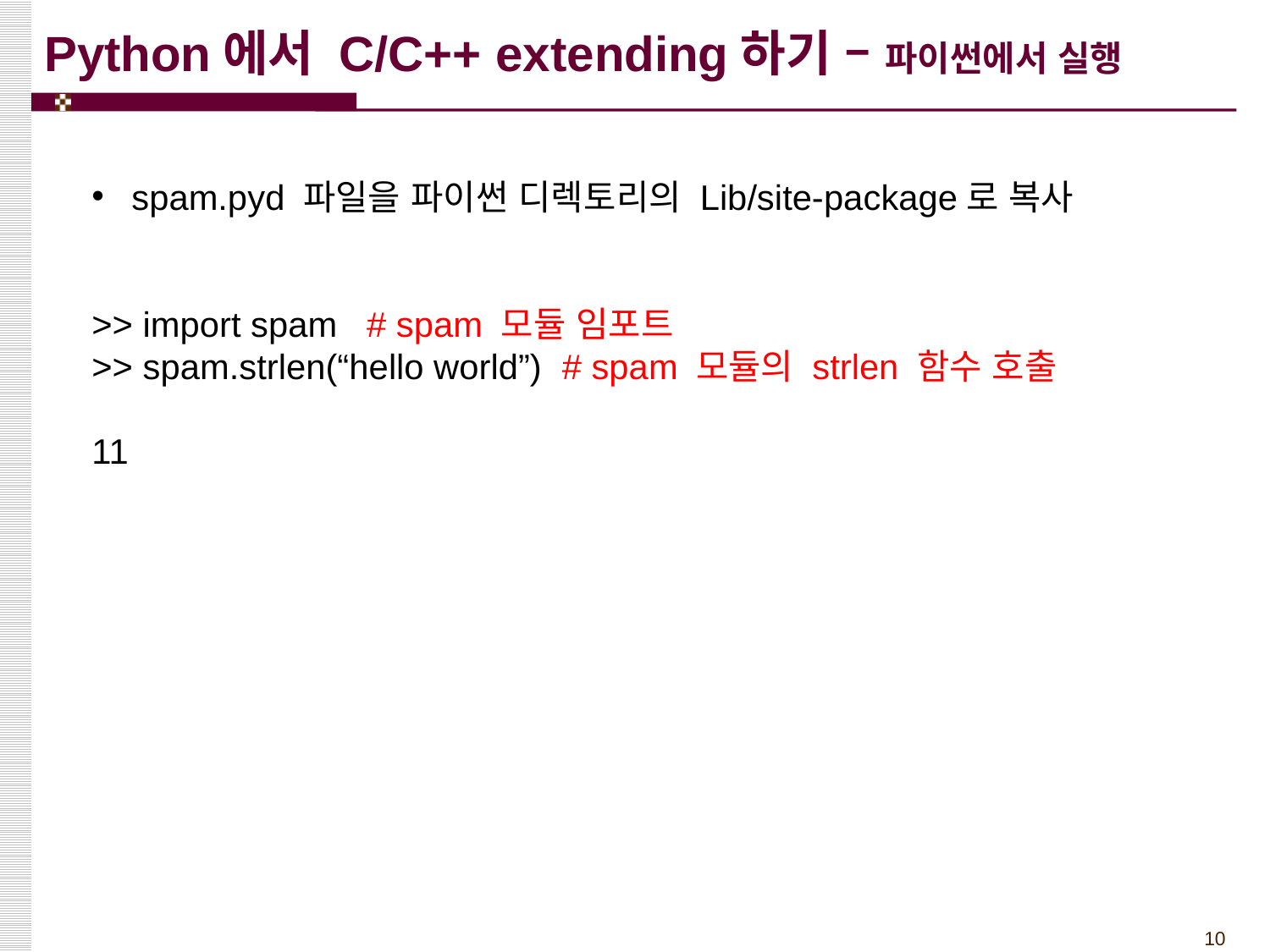

# Python에서 C/C++ extending하기 – 파이썬에서 실행
 spam.pyd 파일을 파이썬 디렉토리의 Lib/site-package로 복사

>> import spam   # spam 모듈 임포트
>> spam.strlen(“hello world”)  # spam 모듈의 strlen 함수 호출

11